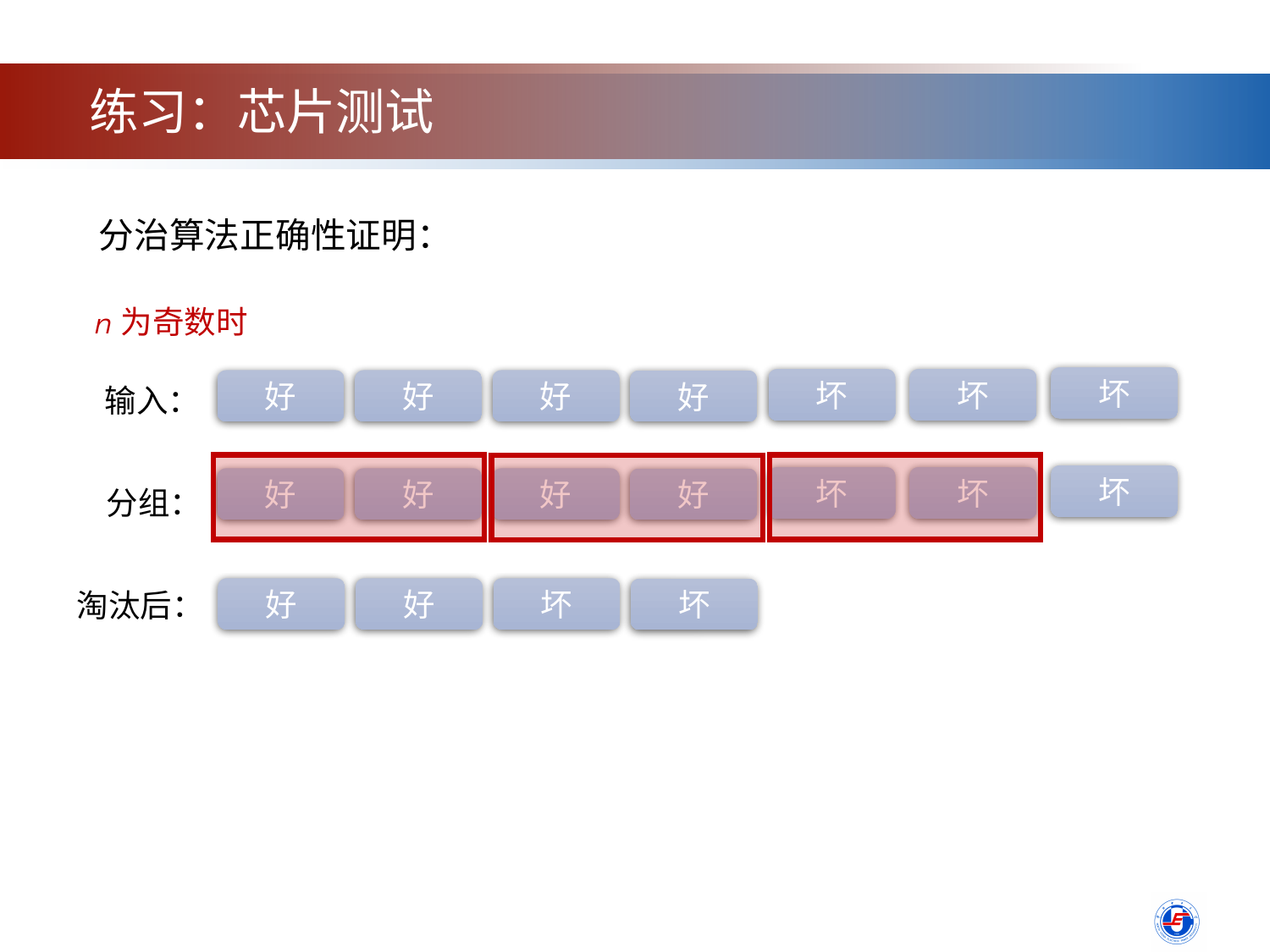

练习：芯片测试
分治算法正确性证明：
n为奇数时
坏
坏
坏
好
好
好
好
输入：

坏
坏
坏
好
好
好
好
分组：
好
好
坏
坏
淘汰后：